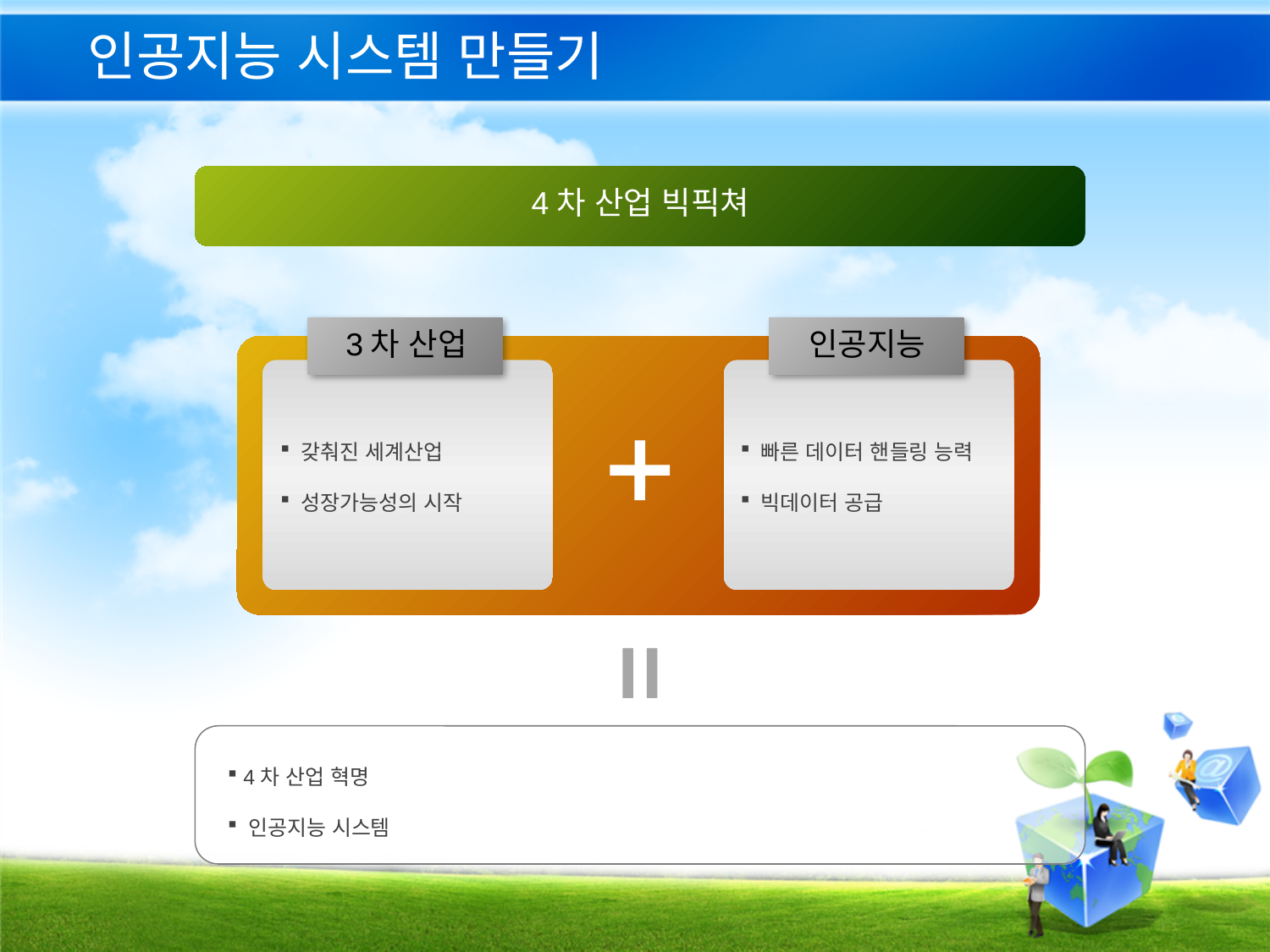

# 인공지능 시스템 만들기

4차 산업 빅픽쳐

3차 산업

인공지능

 갖춰진 세계산업
 성장가능성의 시작
 빠른 데이터 핸들링 능력
 빅데이터 공급

 4차 산업 혁명
 인공지능 시스템